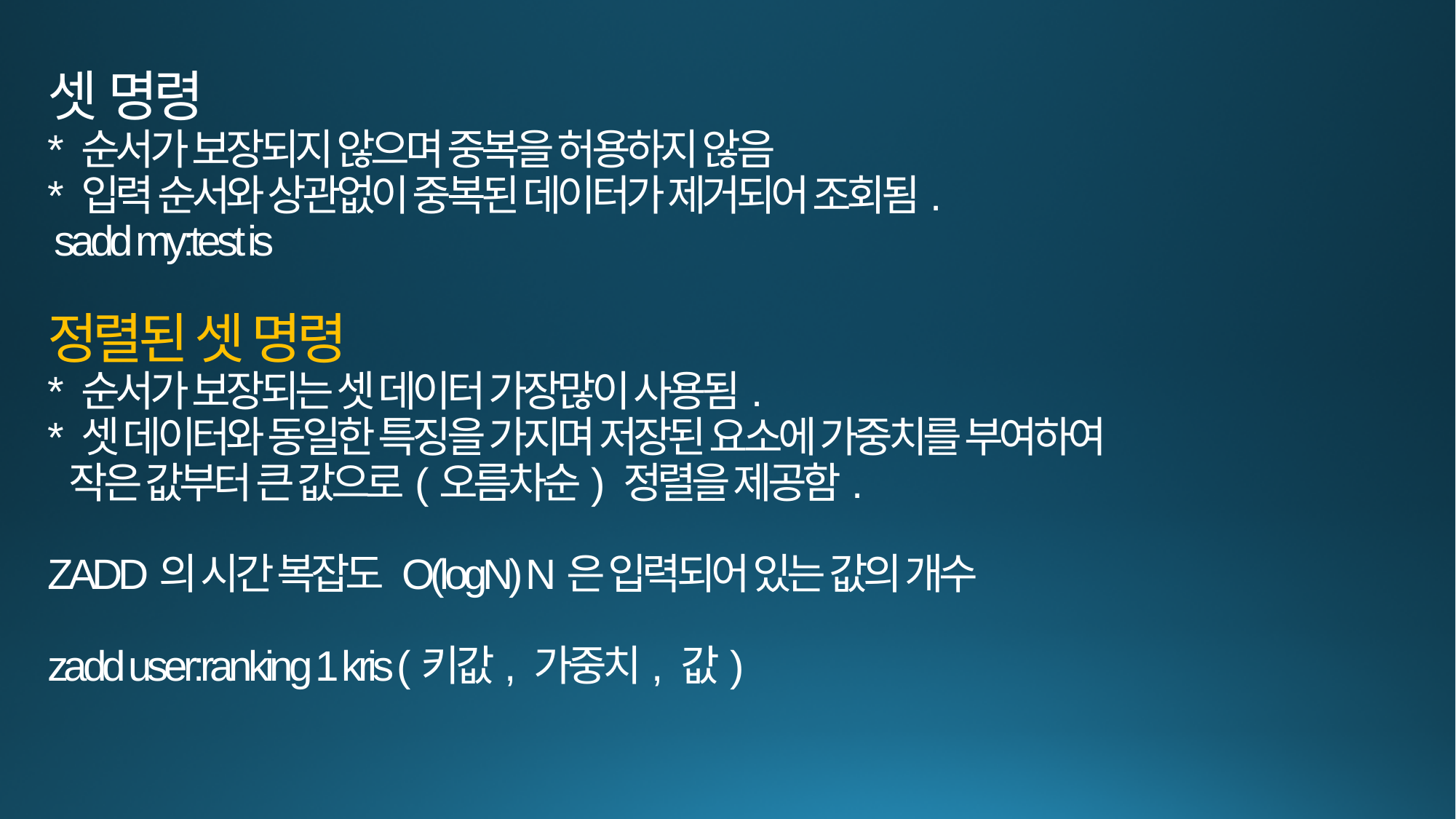

# 셋 명령 * 순서가 보장되지 않으며 중복을 허용하지 않음 * 입력 순서와 상관없이 중복된 데이터가 제거되어 조회됨. sadd my:test is 정렬된 셋 명령 * 순서가 보장되는 셋 데이터 가장많이 사용됨. * 셋 데이터와 동일한 특징을 가지며 저장된 요소에 가중치를 부여하여 작은 값부터 큰 값으로(오름차순) 정렬을 제공함. ZADD의 시간 복잡도 O(logN) N은 입력되어 있는 값의 개수 zadd user:ranking 1 kris (키값, 가중치, 값)